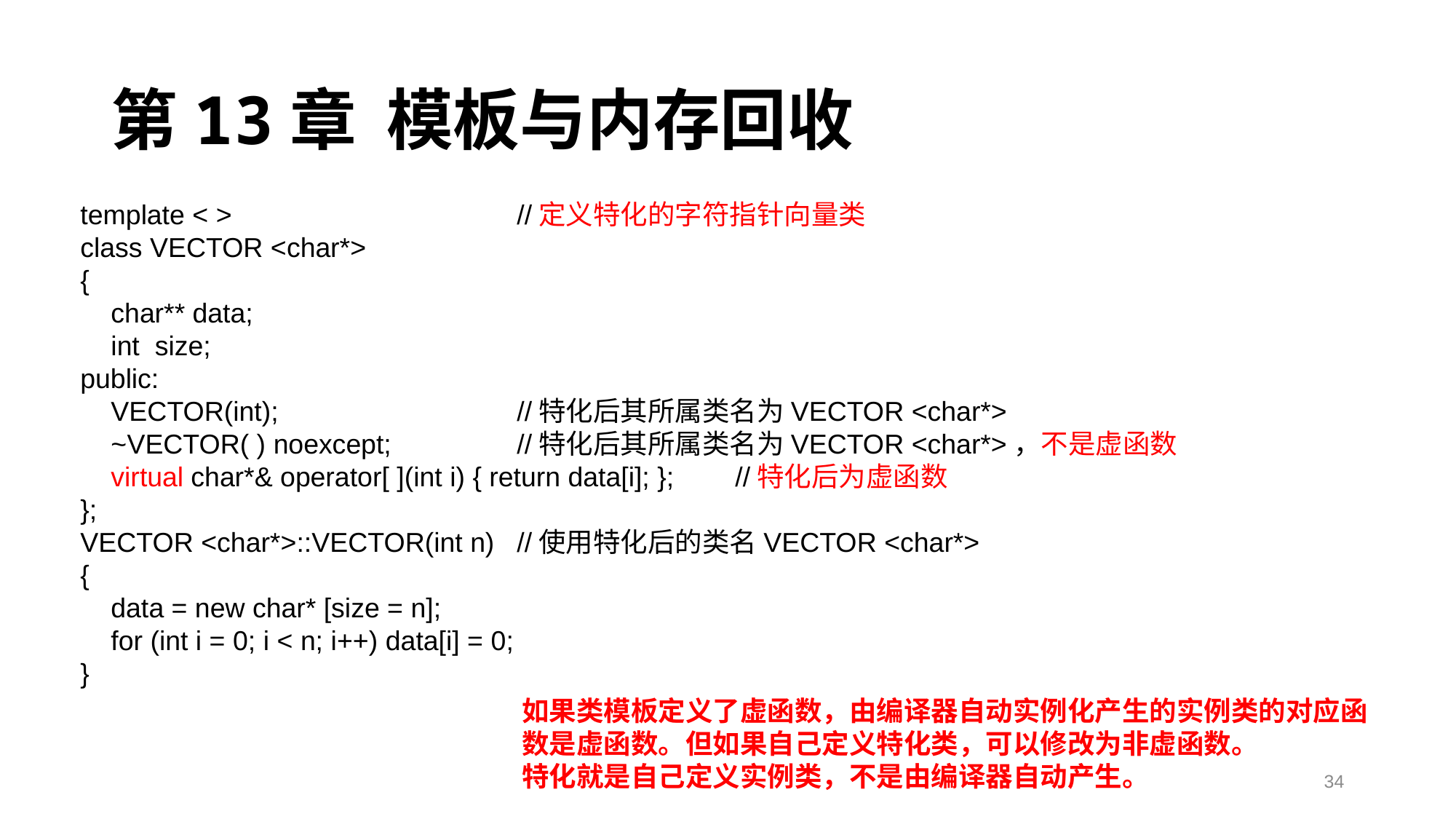

# 第13章  模板与内存回收
template < >			//定义特化的字符指针向量类
class VECTOR <char*>
{
    char** data;
    int  size;
public:
    VECTOR(int);			//特化后其所属类名为VECTOR <char*>
    ~VECTOR( ) noexcept;		//特化后其所属类名为VECTOR <char*>，不是虚函数
    virtual char*& operator[ ](int i) { return data[i]; };	//特化后为虚函数
};
VECTOR <char*>::VECTOR(int n)	//使用特化后的类名VECTOR <char*>
{
    data = new char* [size = n];
    for (int i = 0; i < n; i++) data[i] = 0;
}
如果类模板定义了虚函数，由编译器自动实例化产生的实例类的对应函数是虚函数。但如果自己定义特化类，可以修改为非虚函数。
特化就是自己定义实例类，不是由编译器自动产生。
34